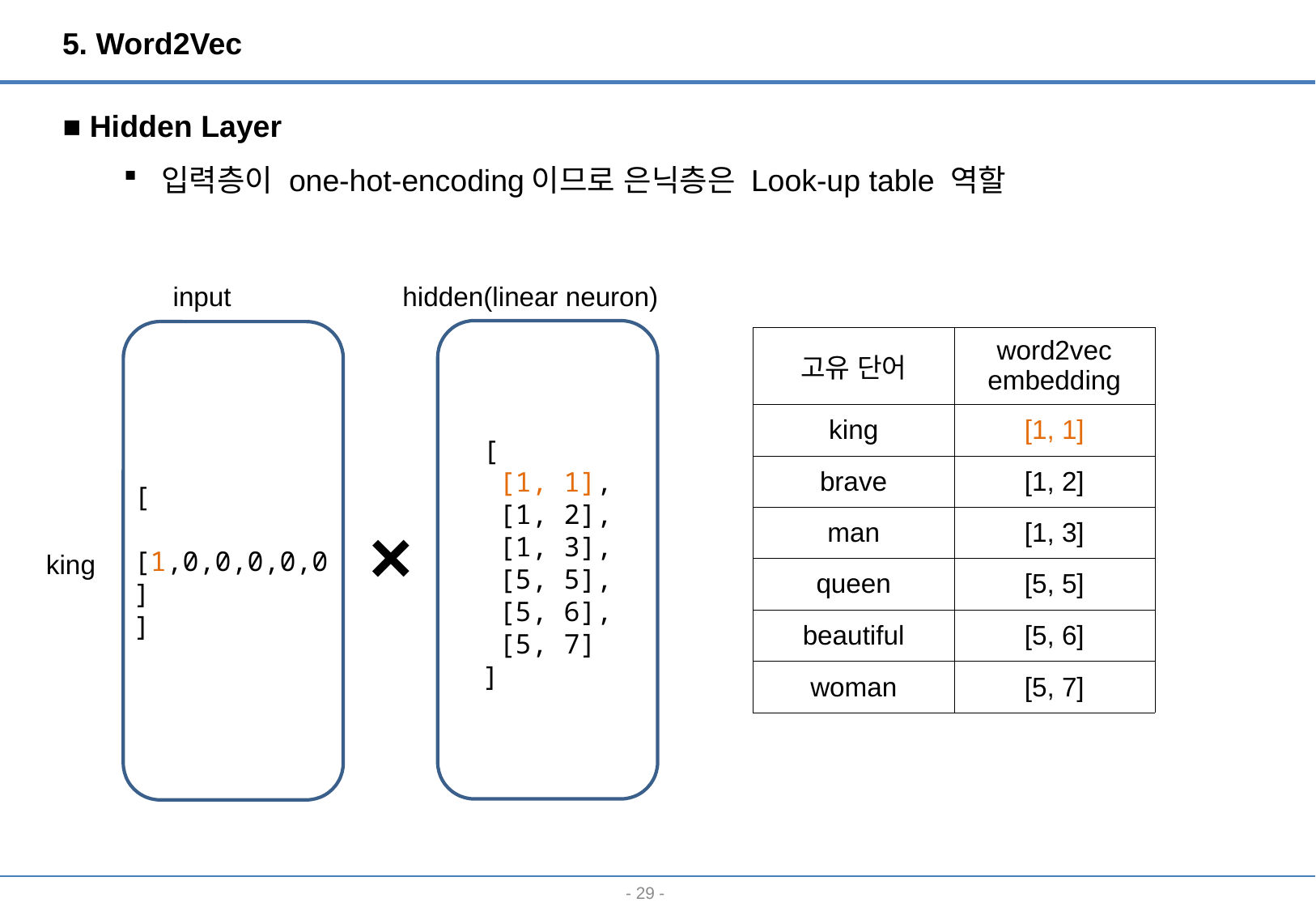

5. Word2Vec
■ Hidden Layer
입력층이 one-hot-encoding이므로 은닉층은 Look-up table 역할
input
hidden(linear neuron)

[
 [1,0,0,0,0,0]
]
| 고유 단어 | word2vec embedding |
| --- | --- |
| king | [1, 1] |
| brave | [1, 2] |
| man | [1, 3] |
| queen | [5, 5] |
| beautiful | [5, 6] |
| woman | [5, 7] |
[
 [1, 1],
 [1, 2],
 [1, 3],
 [5, 5],
 [5, 6],
 [5, 7]
]
×
king
- 29 -